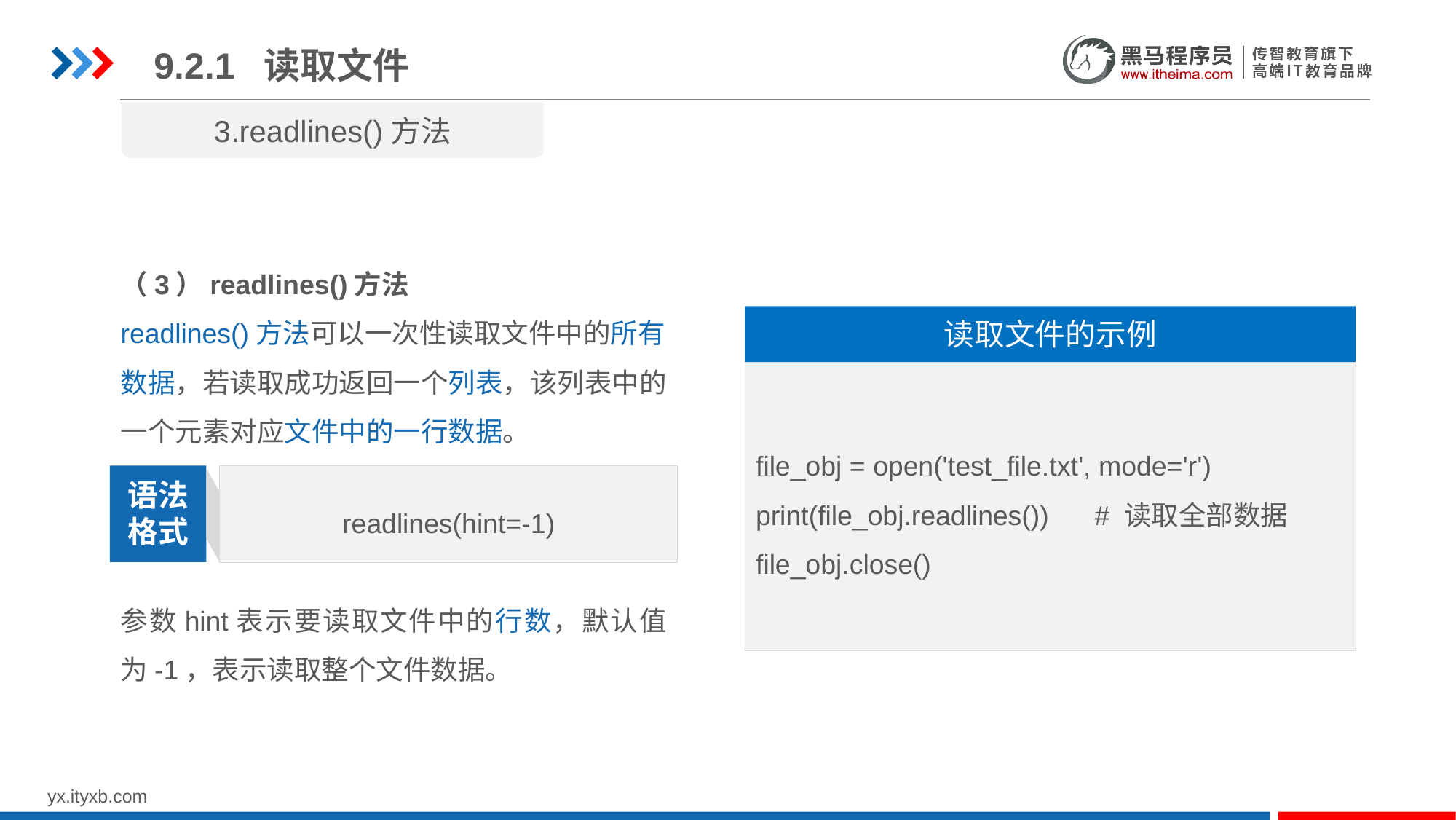

9.2.1  读取文件

3.readlines()方法
txt_file.txt文件的内容
txt_file.txt文件的内容
（3）readlines()方法
readlines()方法可以一次性读取文件中的所有数据，若读取成功返回一个列表，该列表中的一个元素对应文件中的一行数据。

读取文件的示例
file_obj = open('test_file.txt', mode='r')
print(file_obj.readlines())      # 读取全部数据
file_obj.close()

readlines(hint=-1)

语法
格式
参数hint表示要读取文件中的行数，默认值为-1，表示读取整个文件数据。